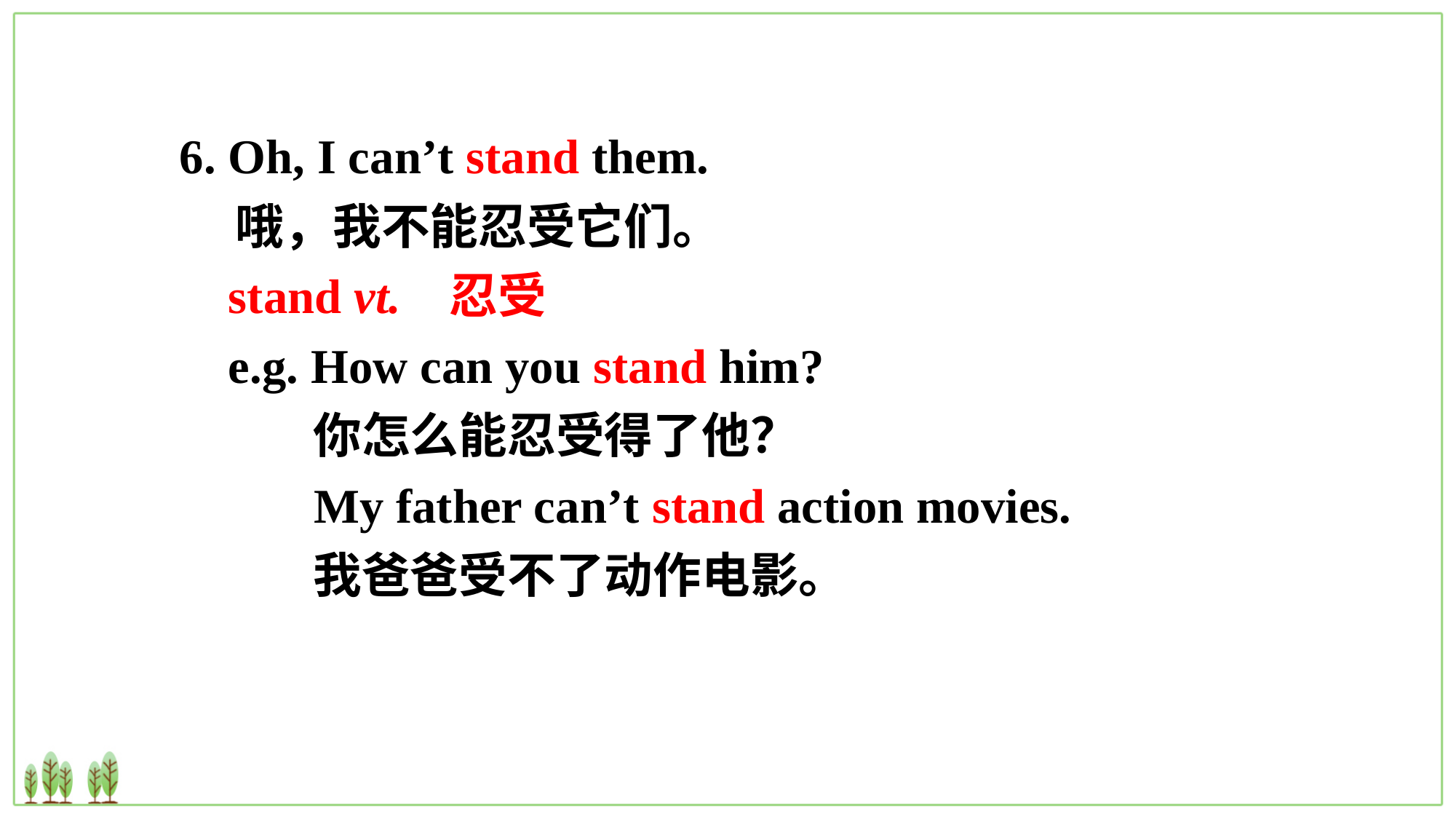

6. Oh, I can’t stand them.
    哦，我不能忍受它们。
    stand vt.   忍受
    e.g. How can you stand him?
           你怎么能忍受得了他？
           My father can’t stand action movies.
           我爸爸受不了动作电影。